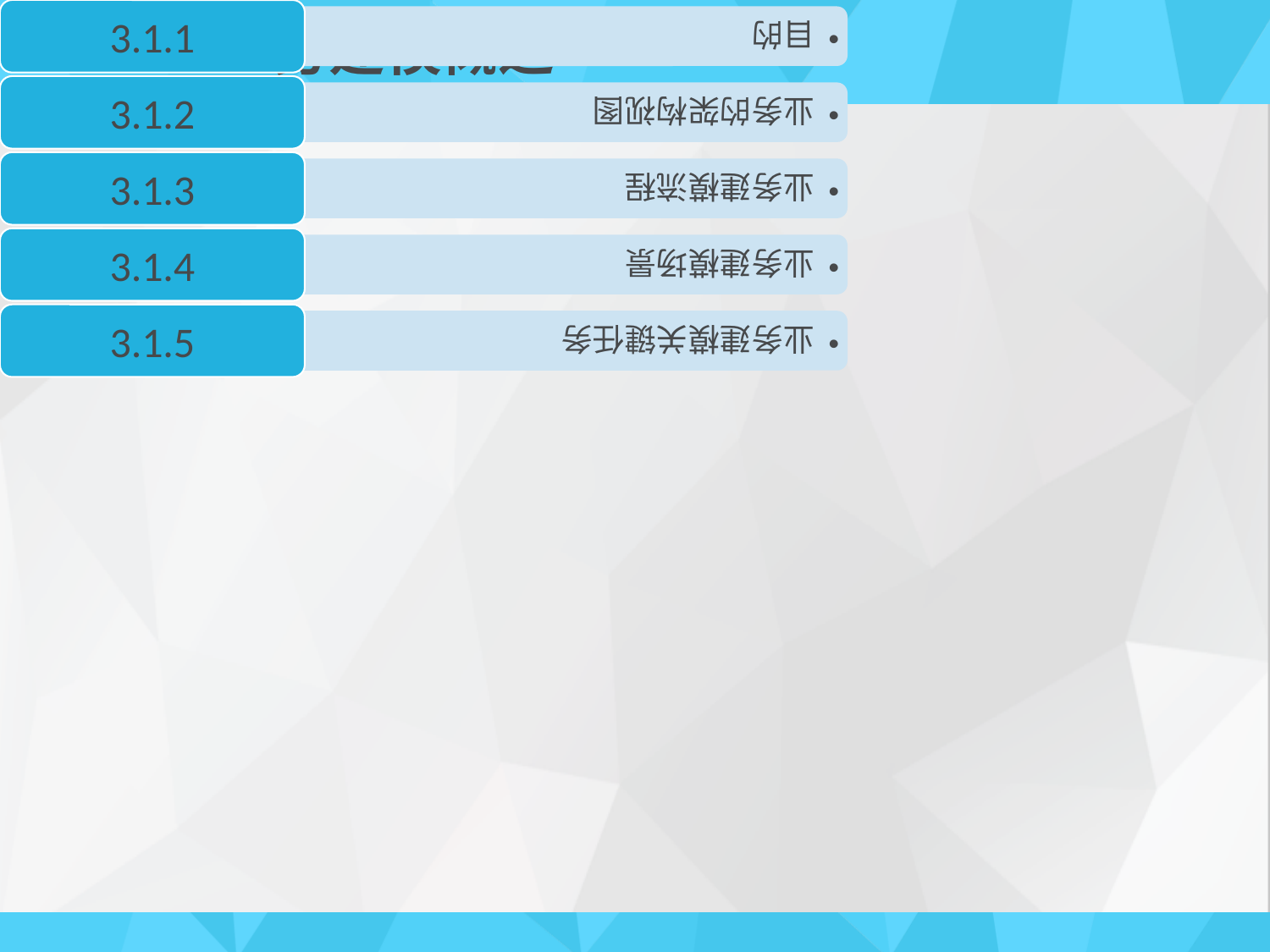

# 3.1 业务建模概述
目的
3.1.1
业务的架构视图
3.1.2
业务建模流程
3.1.3
业务建模场景
3.1.4
业务建模关键任务
3.1.5